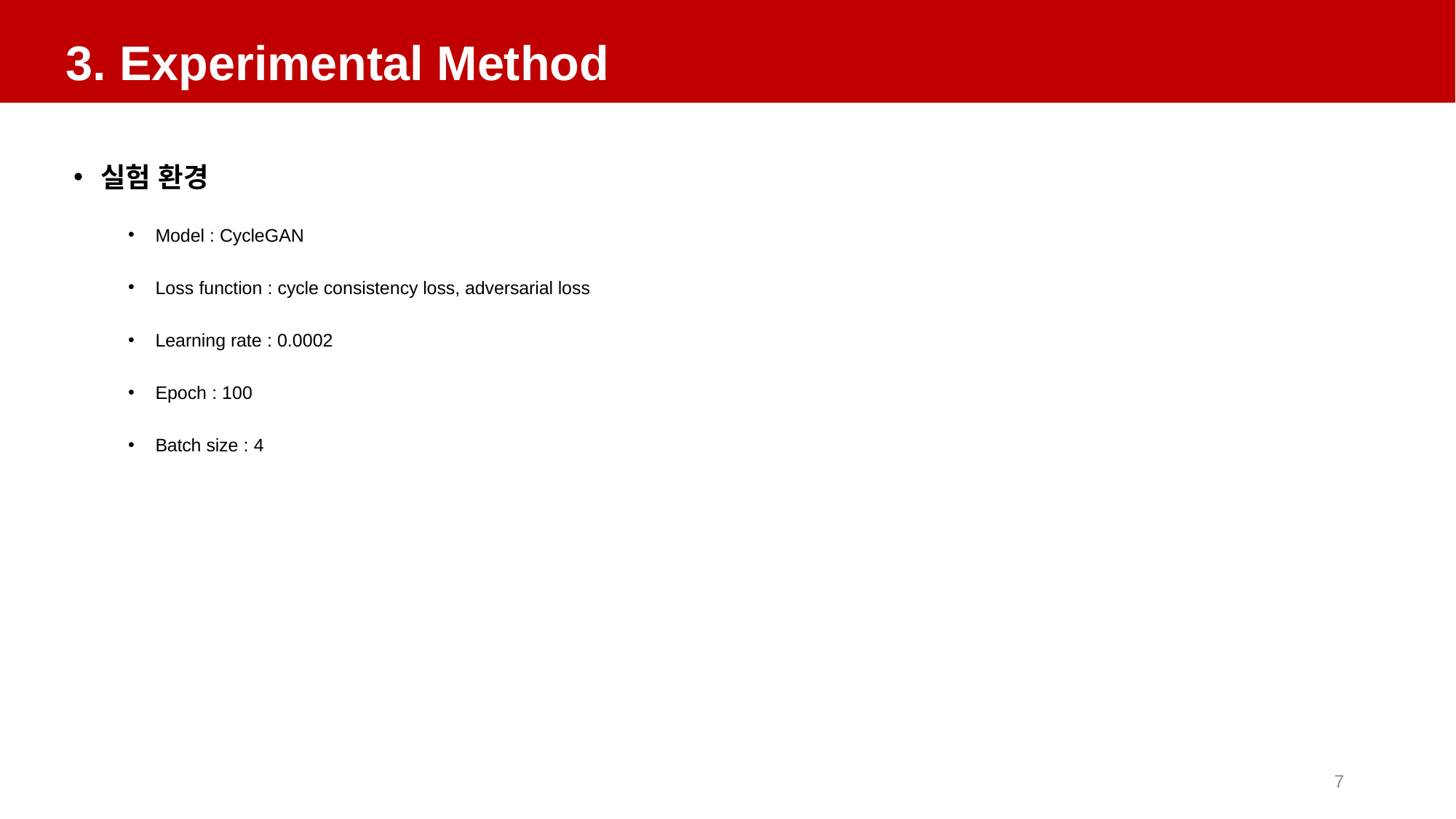

# 3. Experimental Method
실험 환경

Model : CycleGAN

Loss function : cycle consistency loss, adversarial loss

Learning rate : 0.0002

Epoch : 100

Batch size : 4

7